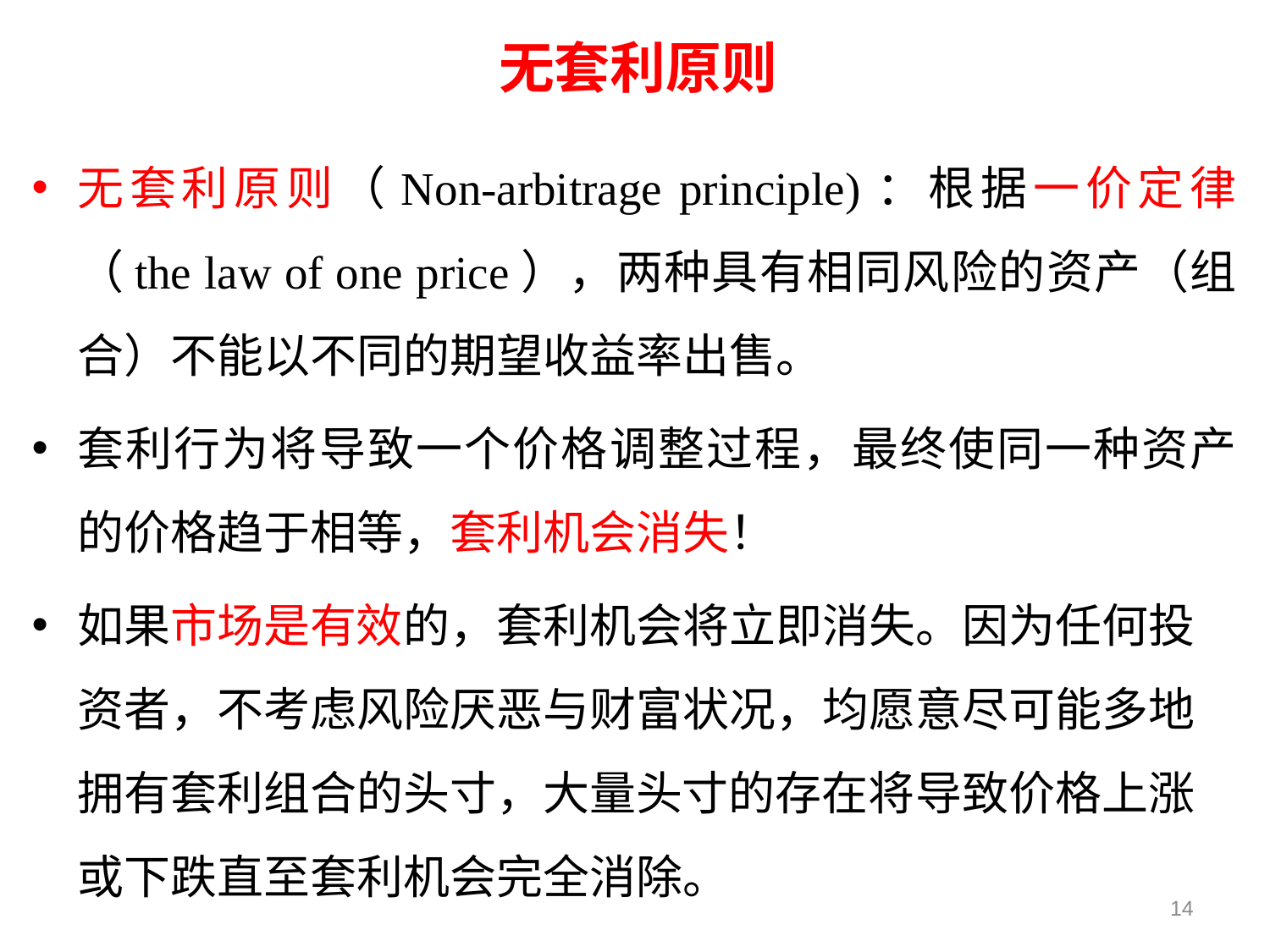

# 无套利原则
无套利原则（Non-arbitrage principle)：根据一价定律（the law of one price），两种具有相同风险的资产（组合）不能以不同的期望收益率出售。
套利行为将导致一个价格调整过程，最终使同一种资产的价格趋于相等，套利机会消失！
如果市场是有效的，套利机会将立即消失。因为任何投资者，不考虑风险厌恶与财富状况，均愿意尽可能多地拥有套利组合的头寸，大量头寸的存在将导致价格上涨或下跌直至套利机会完全消除。
14